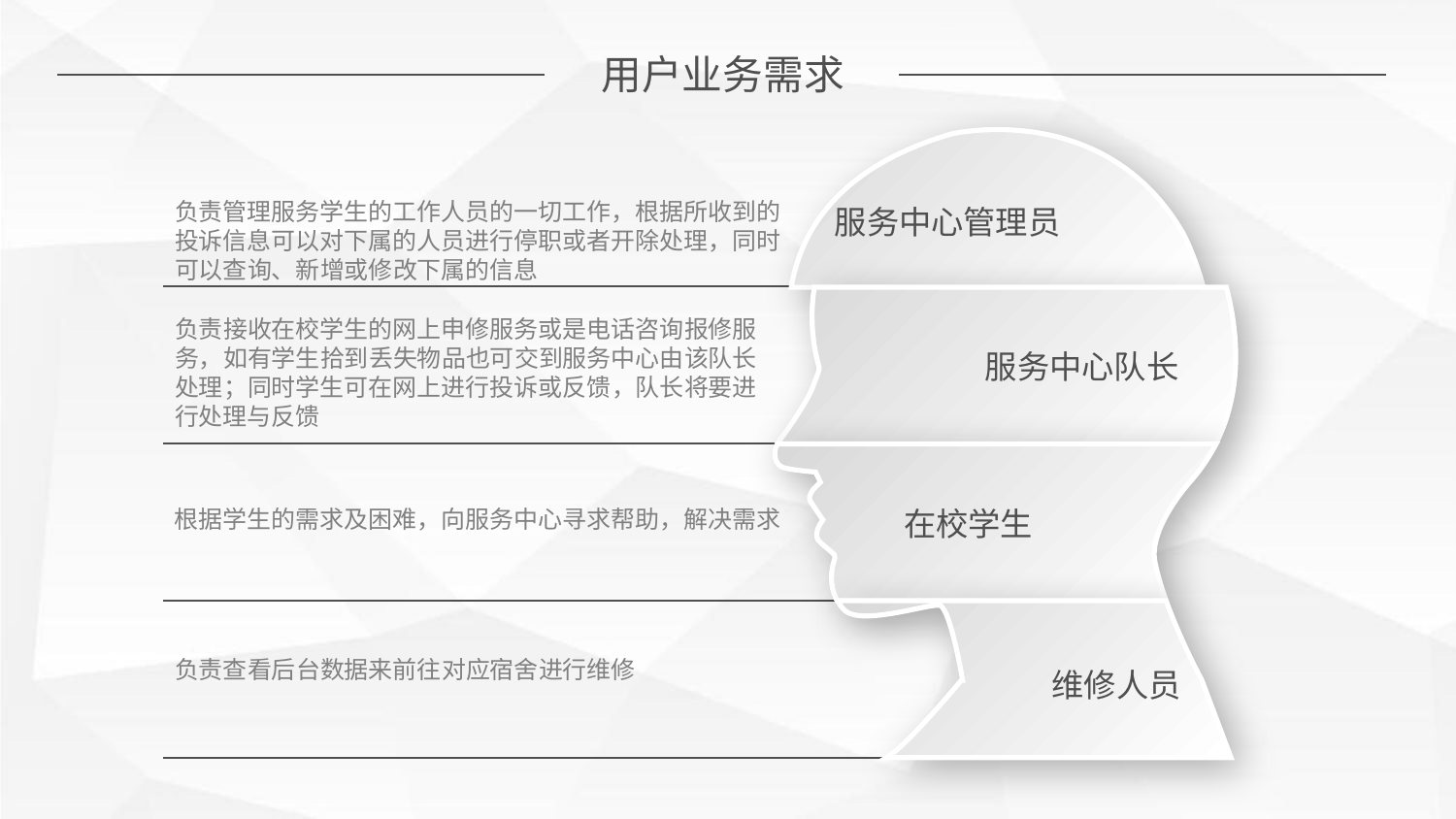

用户业务需求

负责管理服务学生的工作人员的一切工作，根据所收到的投诉信息可以对下属的人员进行停职或者开除处理，同时可以查询、新增或修改下属的信息

服务中心管理员

负责接收在校学生的网上申修服务或是电话咨询报修服务，如有学生拾到丢失物品也可交到服务中心由该队长处理；同时学生可在网上进行投诉或反馈，队长将要进行处理与反馈

服务中心队长

根据学生的需求及困难，向服务中心寻求帮助，解决需求

在校学生

负责查看后台数据来前往对应宿舍进行维修

维修人员